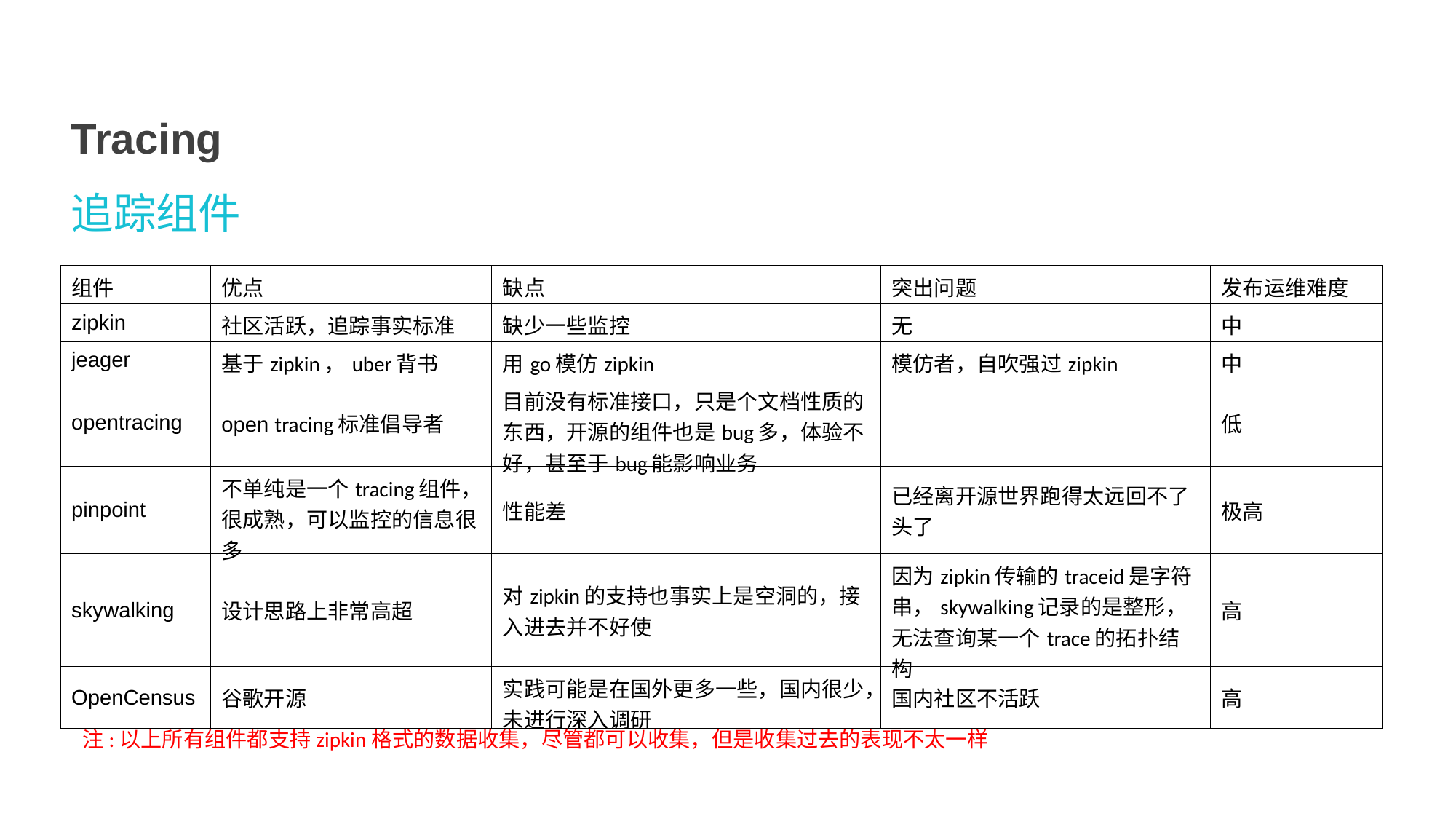

组织结构合并方案
Tracing
reorganization
追踪组件
基础架构技术人员分职责合并

业务技术人员慢慢合并

根据个人意愿与能力调整开发职责

以上纯属个人认为比较合理的情况

| 组件 | 优点 | 缺点 | 突出问题 | 发布运维难度 |
| --- | --- | --- | --- | --- |
| zipkin | 社区活跃，追踪事实标准 | 缺少一些监控 | 无 | 中 |
| jeager | 基于zipkin，uber背书 | 用go模仿zipkin | 模仿者，自吹强过zipkin | 中 |
| opentracing | open tracing标准倡导者 | 目前没有标准接口，只是个文档性质的东西，开源的组件也是bug多，体验不好，甚至于bug能影响业务 |  | 低 |
| pinpoint | 不单纯是一个tracing组件，很成熟，可以监控的信息很多 | 性能差 | 已经离开源世界跑得太远回不了头了 | 极高 |
| skywalking | 设计思路上非常高超 | 对zipkin的支持也事实上是空洞的，接入进去并不好使 | 因为zipkin传输的traceid是字符串，skywalking记录的是整形，无法查询某一个trace的拓扑结构 | 高 |
| OpenCensus | 谷歌开源 | 实践可能是在国外更多一些，国内很少，未进行深入调研 | 国内社区不活跃 | 高 |
注:以上所有组件都支持zipkin格式的数据收集，尽管都可以收集，但是收集过去的表现不太一样